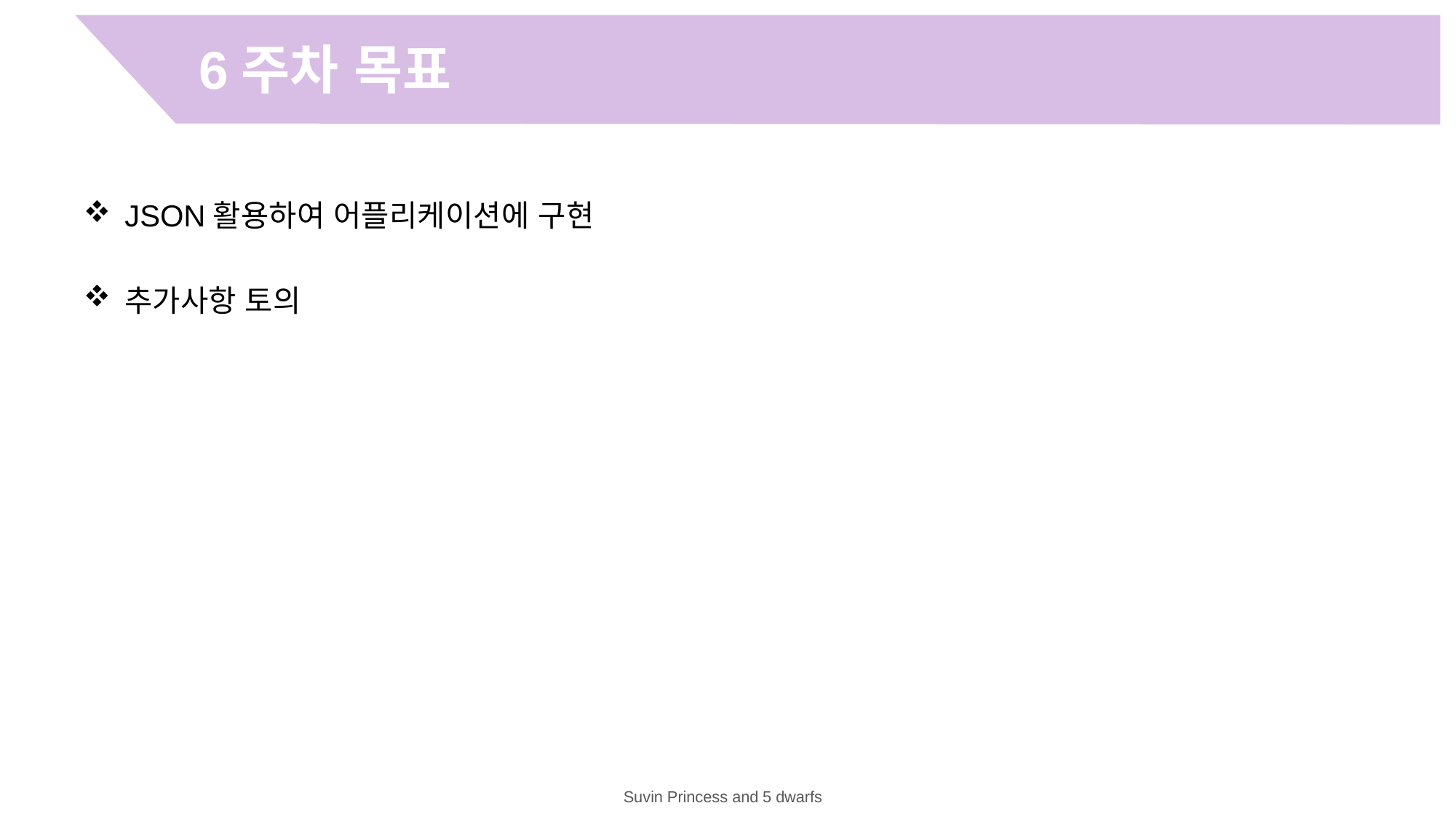

6주차 목표
JSON활용하여 어플리케이션에 구현

추가사항 토의
Suvin Princess and 5 dwarfs